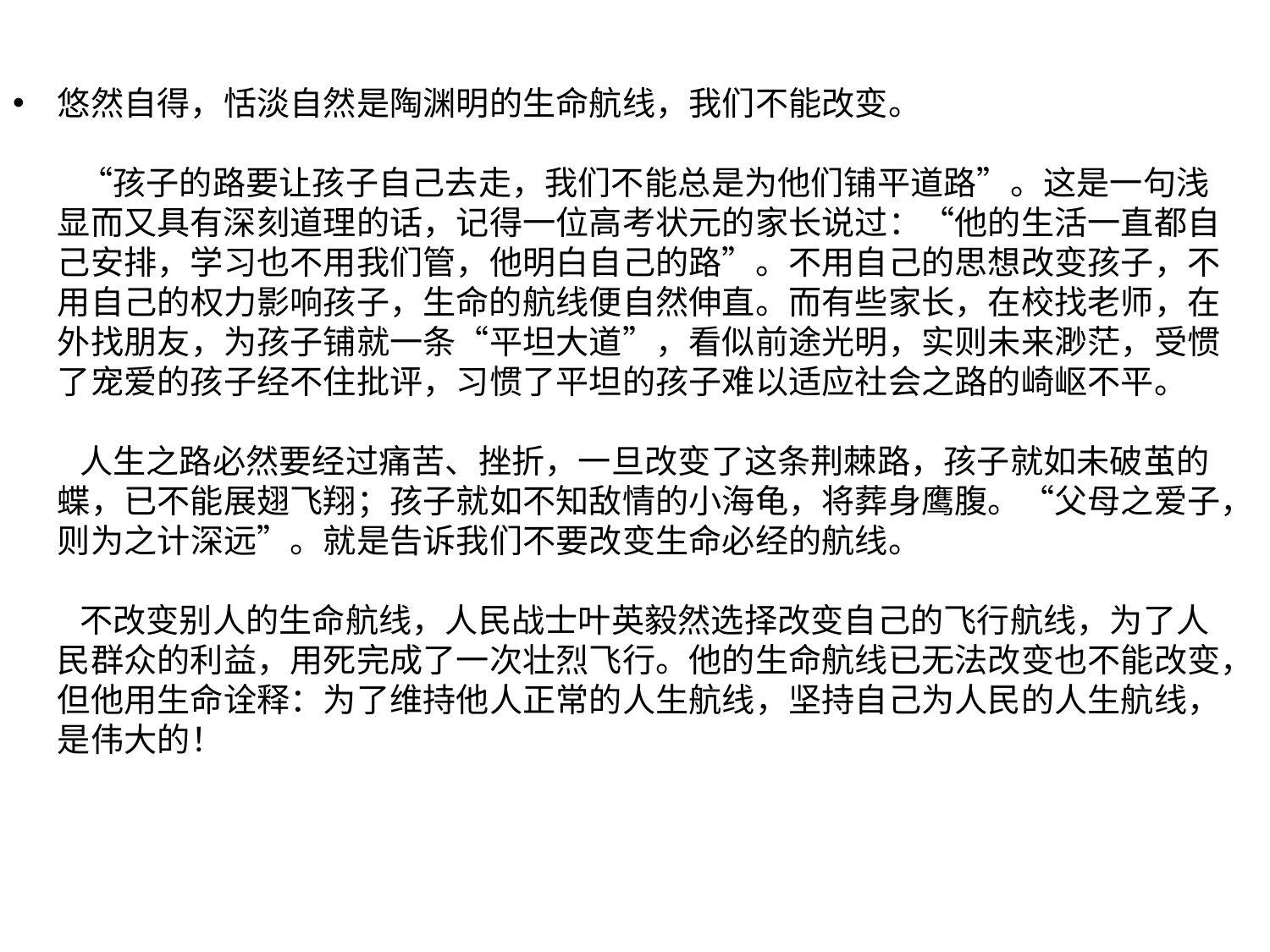

#
悠然自得，恬淡自然是陶渊明的生命航线，我们不能改变。
   “孩子的路要让孩子自己去走，我们不能总是为他们铺平道路”。这是一句浅显而又具有深刻道理的话，记得一位高考状元的家长说过：“他的生活一直都自己安排，学习也不用我们管，他明白自己的路”。不用自己的思想改变孩子，不用自己的权力影响孩子，生命的航线便自然伸直。而有些家长，在校找老师，在外找朋友，为孩子铺就一条“平坦大道”，看似前途光明，实则未来渺茫，受惯了宠爱的孩子经不住批评，习惯了平坦的孩子难以适应社会之路的崎岖不平。
   人生之路必然要经过痛苦、挫折，一旦改变了这条荆棘路，孩子就如未破茧的蝶，已不能展翅飞翔；孩子就如不知敌情的小海龟，将葬身鹰腹。“父母之爱子，则为之计深远”。就是告诉我们不要改变生命必经的航线。
   不改变别人的生命航线，人民战士叶英毅然选择改变自己的飞行航线，为了人民群众的利益，用死完成了一次壮烈飞行。他的生命航线已无法改变也不能改变，但他用生命诠释：为了维持他人正常的人生航线，坚持自己为人民的人生航线，是伟大的！